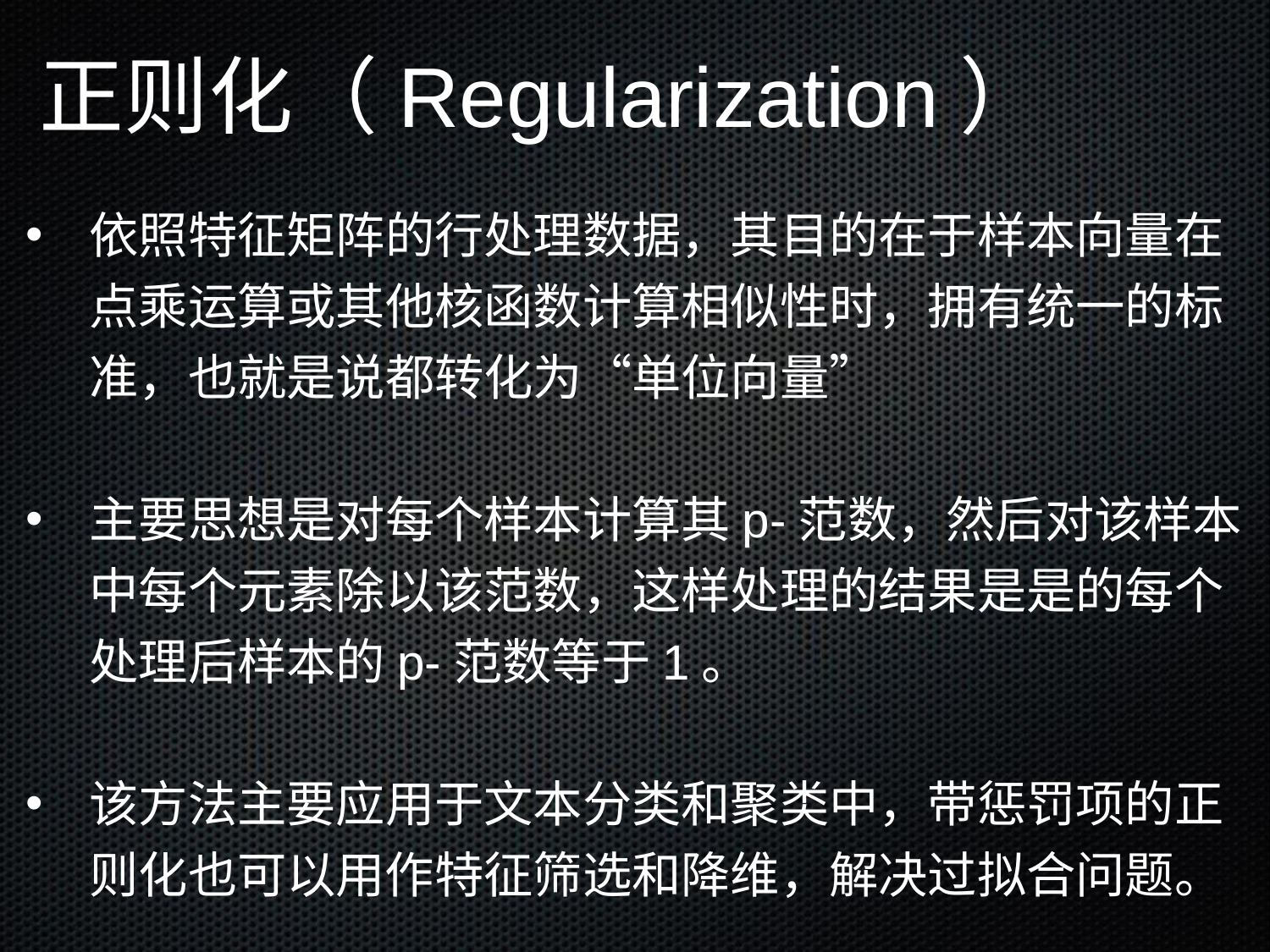

正则化（Regularization）
依照特征矩阵的行处理数据，其目的在于样本向量在点乘运算或其他核函数计算相似性时，拥有统一的标准，也就是说都转化为“单位向量”

主要思想是对每个样本计算其p-范数，然后对该样本中每个元素除以该范数，这样处理的结果是是的每个处理后样本的p-范数等于1。

该方法主要应用于文本分类和聚类中，带惩罚项的正则化也可以用作特征筛选和降维，解决过拟合问题。